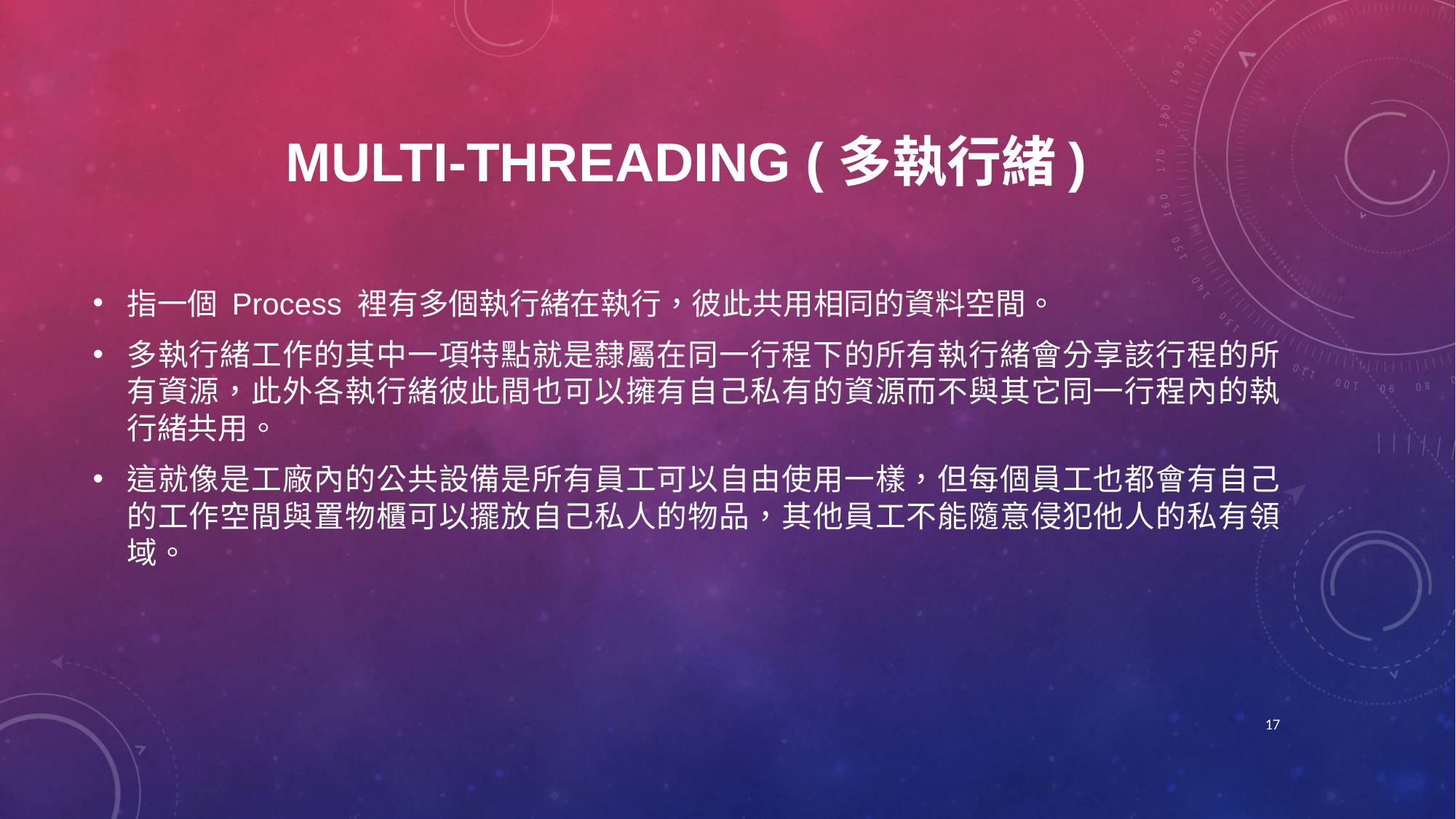

# Multi-threading (多執行緒)
指一個 Process 裡有多個執行緒在執行，彼此共用相同的資料空間。
多執行緒工作的其中一項特點就是隸屬在同一行程下的所有執行緒會分享該行程的所有資源，此外各執行緒彼此間也可以擁有自己私有的資源而不與其它同一行程內的執行緒共用。
這就像是工廠內的公共設備是所有員工可以自由使用一樣，但每個員工也都會有自己的工作空間與置物櫃可以擺放自己私人的物品，其他員工不能隨意侵犯他人的私有領域。
17